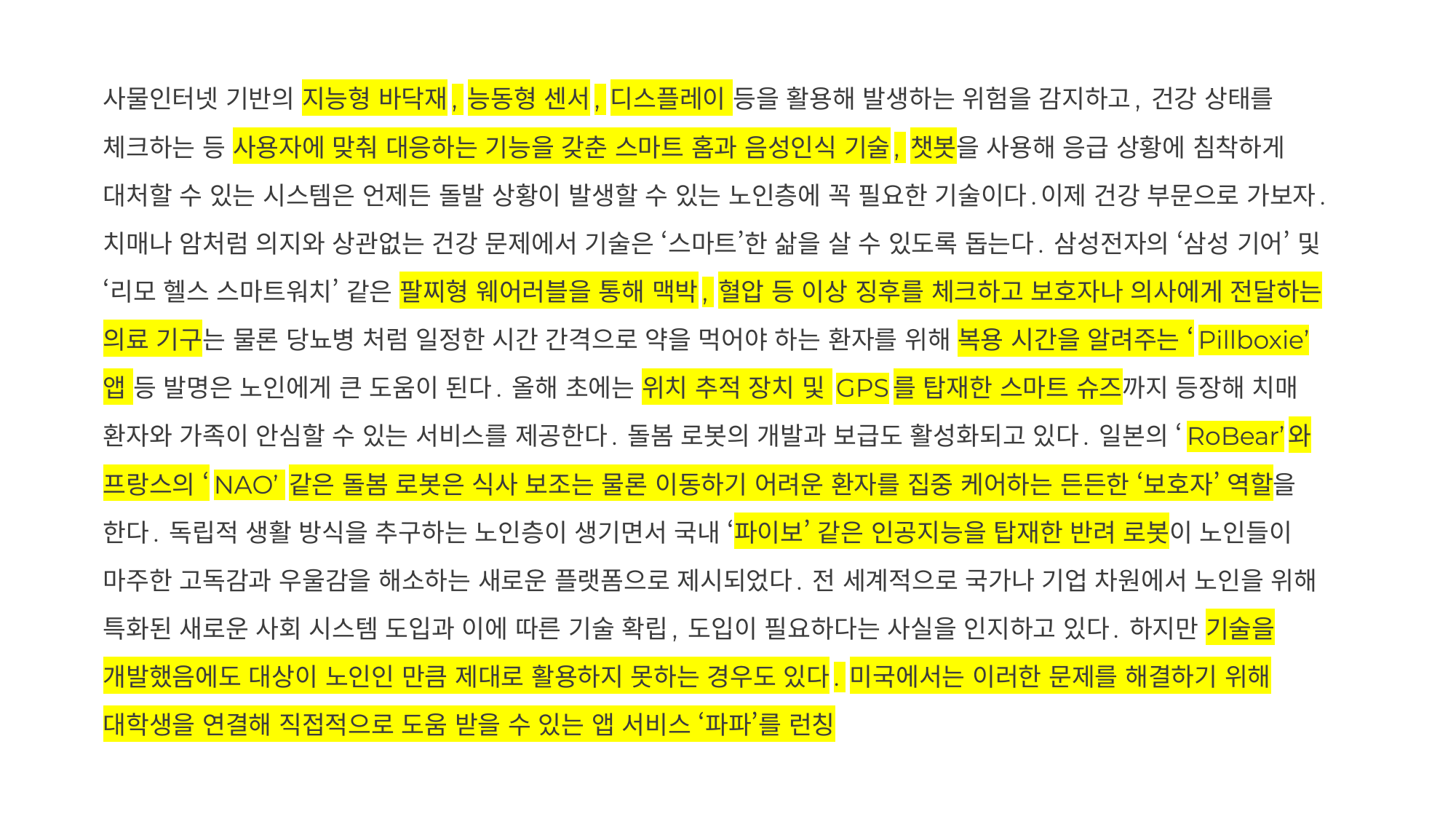

사물인터넷 기반의 지능형 바닥재, 능동형 센서, 디스플레이 등을 활용해 발생하는 위험을 감지하고, 건강 상태를 체크하는 등 사용자에 맞춰 대응하는 기능을 갖춘 스마트 홈과 음성인식 기술, 챗봇을 사용해 응급 상황에 침착하게 대처할 수 있는 시스템은 언제든 돌발 상황이 발생할 수 있는 노인층에 꼭 필요한 기술이다.이제 건강 부문으로 가보자. 치매나 암처럼 의지와 상관없는 건강 문제에서 기술은 ‘스마트’한 삶을 살 수 있도록 돕는다. 삼성전자의 ‘삼성 기어’ 및 ‘리모 헬스 스마트워치’ 같은 팔찌형 웨어러블을 통해 맥박, 혈압 등 이상 징후를 체크하고 보호자나 의사에게 전달하는 의료 기구는 물론 당뇨병 처럼 일정한 시간 간격으로 약을 먹어야 하는 환자를 위해 복용 시간을 알려주는 ‘Pillboxie’ 앱 등 발명은 노인에게 큰 도움이 된다. 올해 초에는 위치 추적 장치 및 GPS를 탑재한 스마트 슈즈까지 등장해 치매 환자와 가족이 안심할 수 있는 서비스를 제공한다. 돌봄 로봇의 개발과 보급도 활성화되고 있다. 일본의 ‘RoBear’와 프랑스의 ‘NAO’ 같은 돌봄 로봇은 식사 보조는 물론 이동하기 어려운 환자를 집중 케어하는 든든한 ‘보호자’ 역할을 한다. 독립적 생활 방식을 추구하는 노인층이 생기면서 국내 ‘파이보’ 같은 인공지능을 탑재한 반려 로봇이 노인들이 마주한 고독감과 우울감을 해소하는 새로운 플랫폼으로 제시되었다. 전 세계적으로 국가나 기업 차원에서 노인을 위해 특화된 새로운 사회 시스템 도입과 이에 따른 기술 확립, 도입이 필요하다는 사실을 인지하고 있다. 하지만 기술을 개발했음에도 대상이 노인인 만큼 제대로 활용하지 못하는 경우도 있다. 미국에서는 이러한 문제를 해결하기 위해 대학생을 연결해 직접적으로 도움 받을 수 있는 앱 서비스 ‘파파’를 런칭